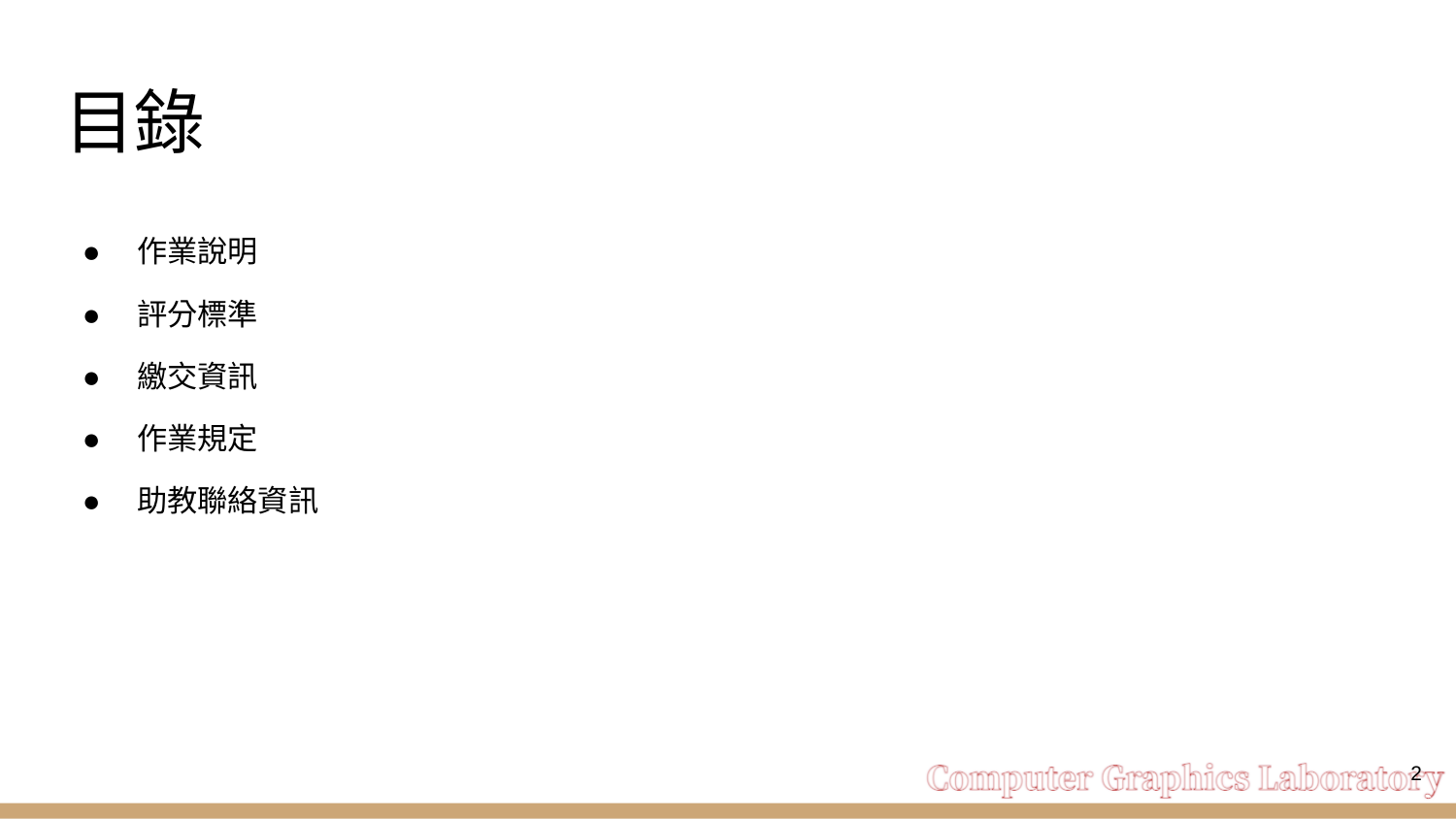

# 目錄
作業說明
評分標準
繳交資訊
作業規定
助教聯絡資訊
2